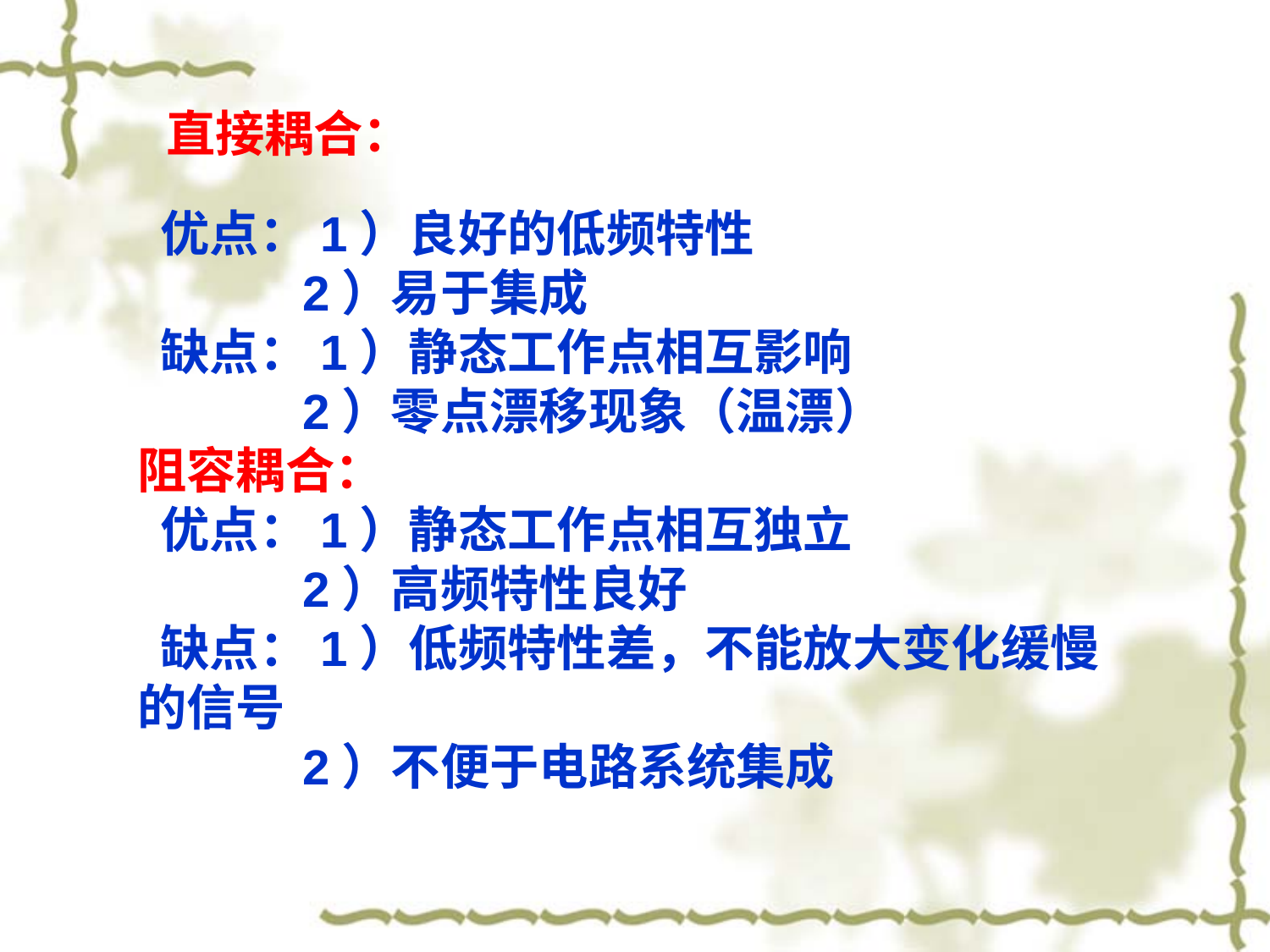

直接耦合：
 优点：1）良好的低频特性
            2）易于集成
 缺点：1）静态工作点相互影响
            2）零点漂移现象（温漂）
阻容耦合：
 优点：1）静态工作点相互独立
            2）高频特性良好
 缺点：1）低频特性差，不能放大变化缓慢的信号
            2）不便于电路系统集成
111